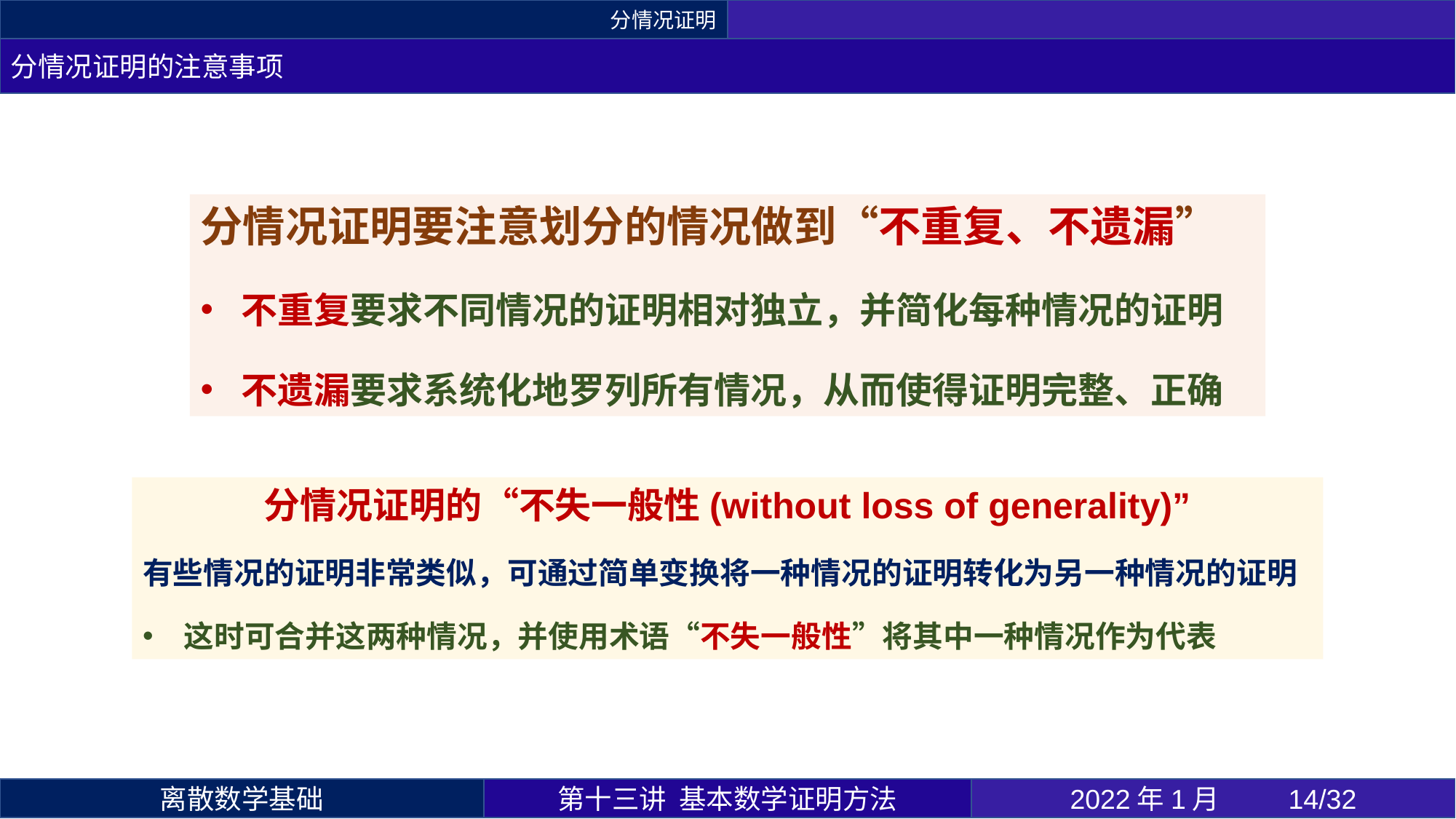

分情况证明
分情况证明的注意事项
分情况证明要注意划分的情况做到“不重复、不遗漏”
不重复要求不同情况的证明相对独立，并简化每种情况的证明
不遗漏要求系统化地罗列所有情况，从而使得证明完整、正确
分情况证明的“不失一般性(without loss of generality)”
有些情况的证明非常类似，可通过简单变换将一种情况的证明转化为另一种情况的证明
这时可合并这两种情况，并使用术语“不失一般性”将其中一种情况作为代表
第十三讲  基本数学证明方法
2022年1月 	14/32
离散数学基础